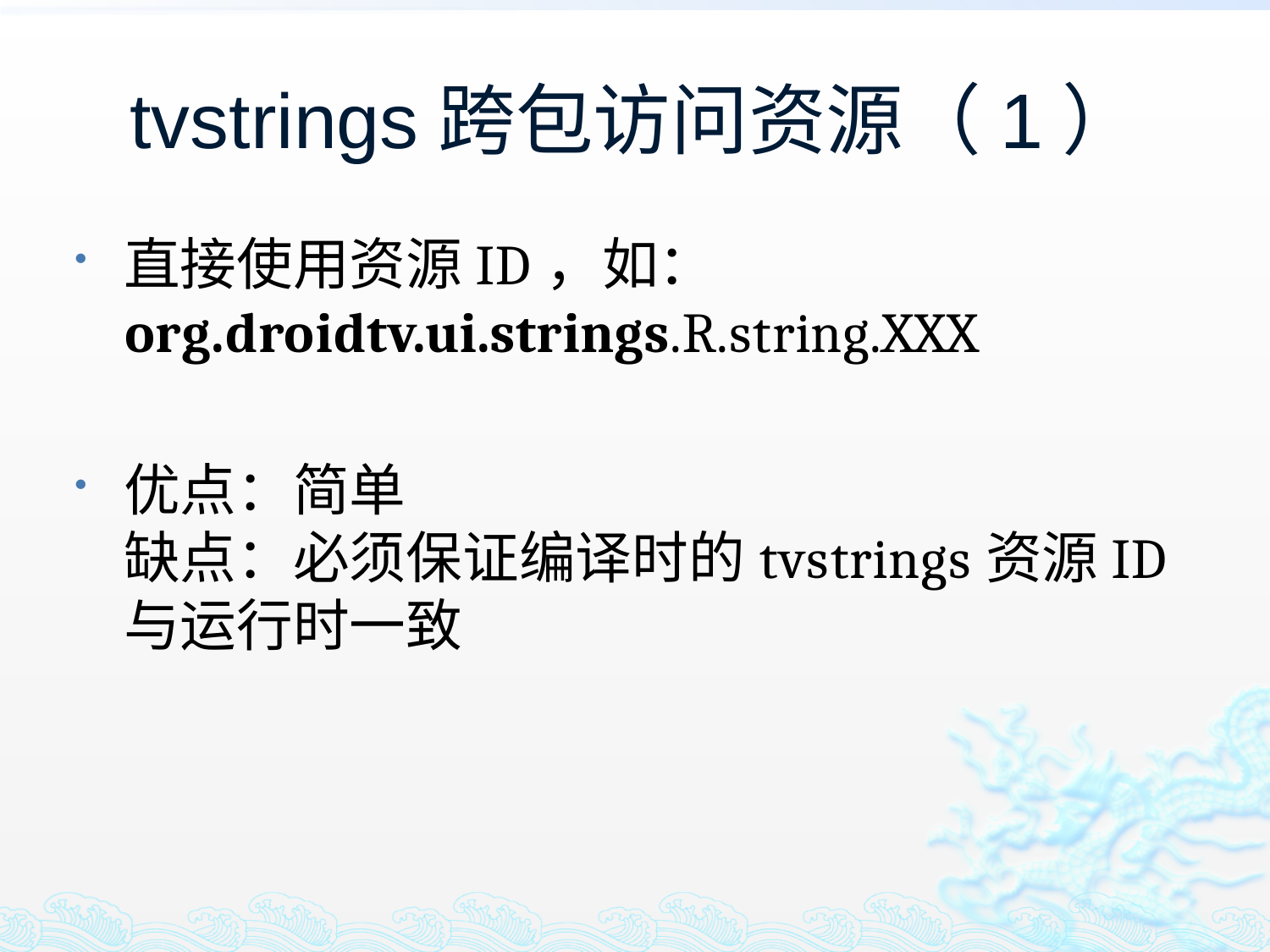

# tvstrings跨包访问资源（1）
直接使用资源ID，如：org.droidtv.ui.strings.R.string.XXX

优点：简单
缺点：必须保证编译时的tvstrings资源ID与运行时一致